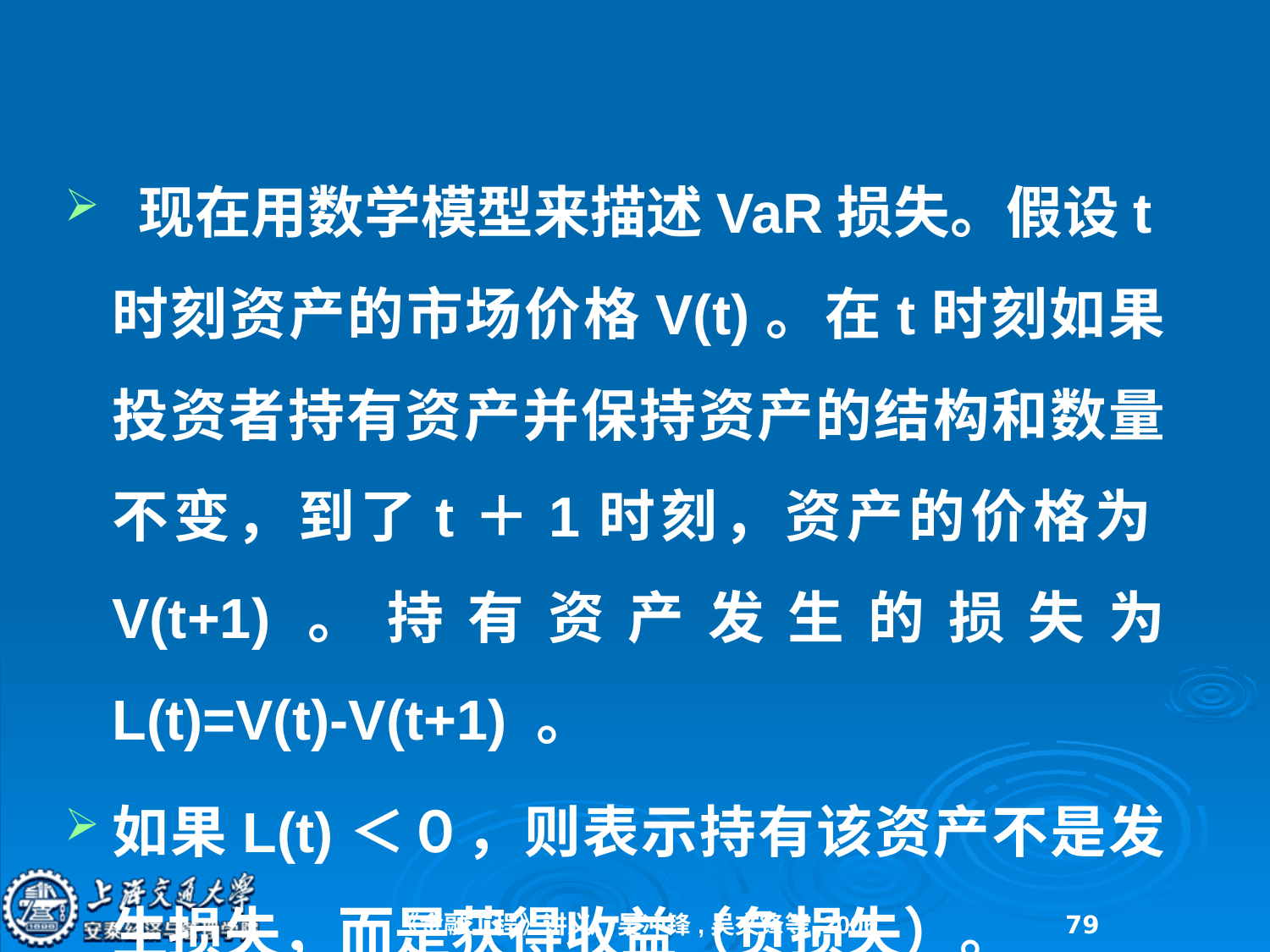

#
 现在用数学模型来描述VaR损失。假设t时刻资产的市场价格V(t)。在t时刻如果投资者持有资产并保持资产的结构和数量不变，到了t＋1时刻，资产的价格为V(t+1)。持有资产发生的损失为 L(t)=V(t)-V(t+1) 。
如果L(t)＜０，则表示持有该资产不是发生损失，而是获得收益（负损失）。